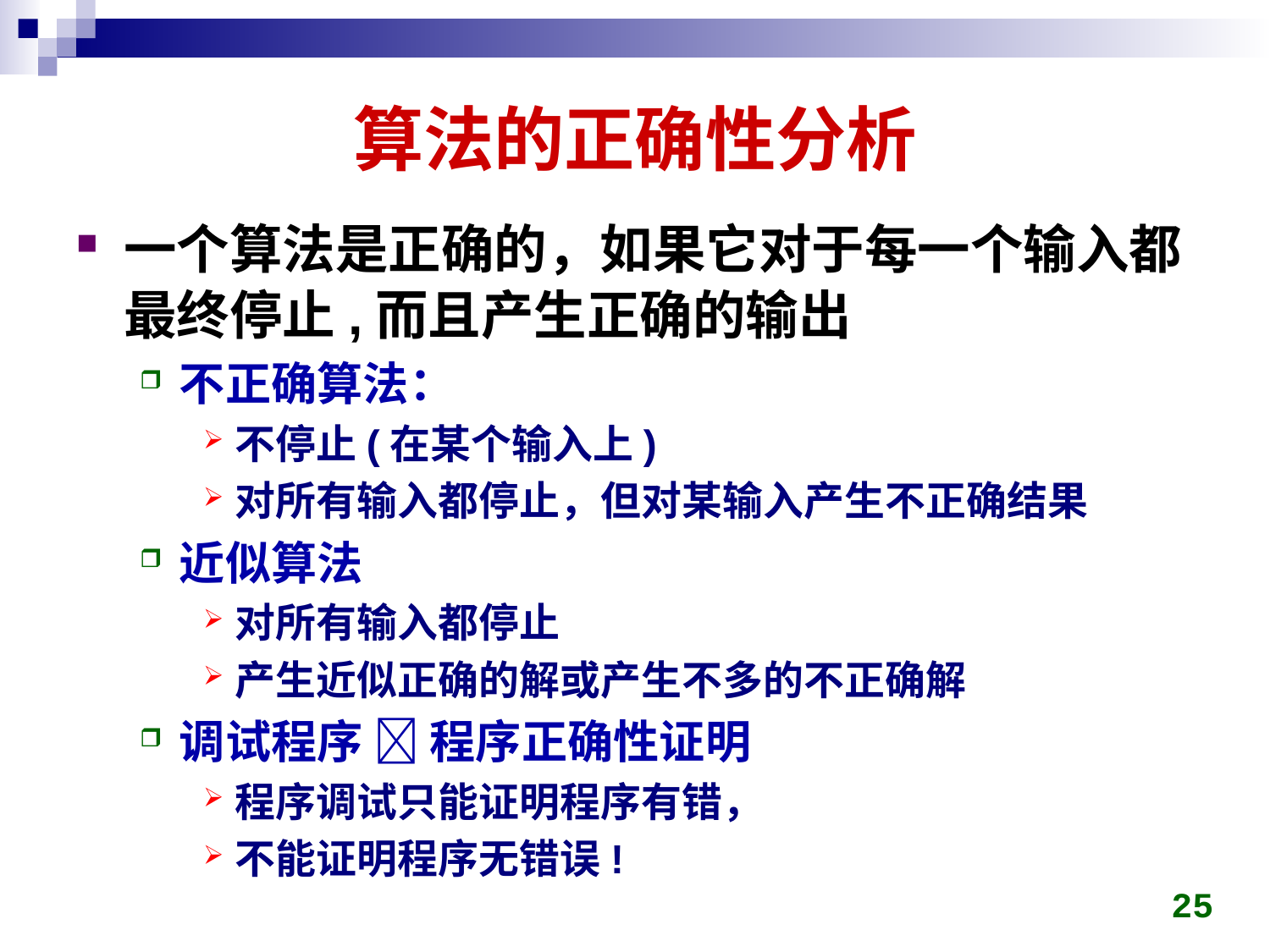

# 算法的正确性分析
一个算法是正确的，如果它对于每一个输入都最终停止,而且产生正确的输出
不正确算法：
不停止(在某个输入上)
对所有输入都停止，但对某输入产生不正确结果
近似算法
对所有输入都停止
产生近似正确的解或产生不多的不正确解
调试程序 ≠ 程序正确性证明
程序调试只能证明程序有错，
不能证明程序无错误!

25